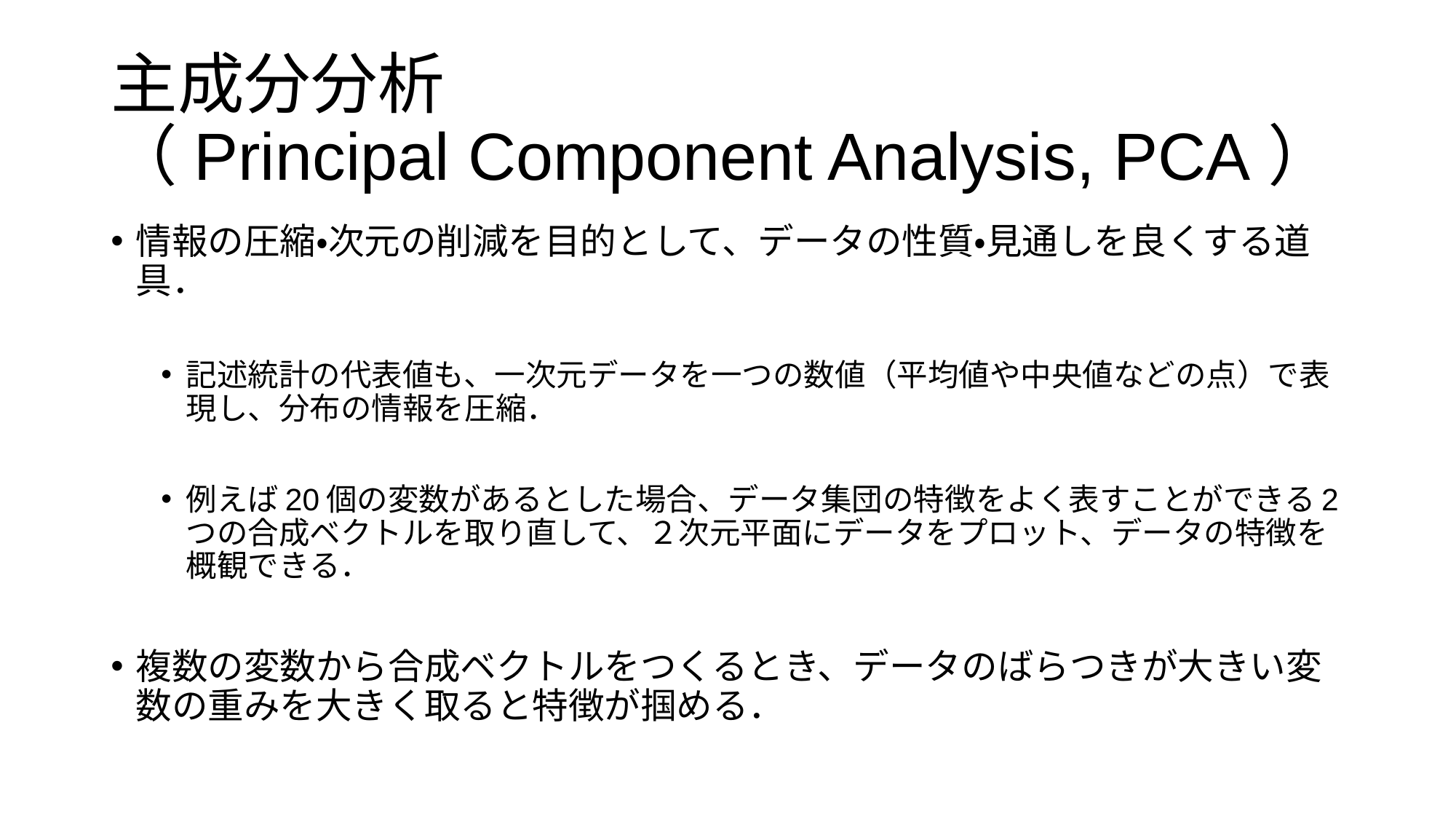

# 主成分分析 （Principal Component Analysis, PCA）
情報の圧縮・次元の削減を目的として、データの性質・見通しを良くする道具．

記述統計の代表値も、一次元データを一つの数値（平均値や中央値などの点）で表現し、分布の情報を圧縮．

例えば20個の変数があるとした場合、データ集団の特徴をよく表すことができる2つの合成ベクトルを取り直して、２次元平面にデータをプロット、データの特徴を概観できる．

複数の変数から合成ベクトルをつくるとき、データのばらつきが大きい変数の重みを大きく取ると特徴が掴める．